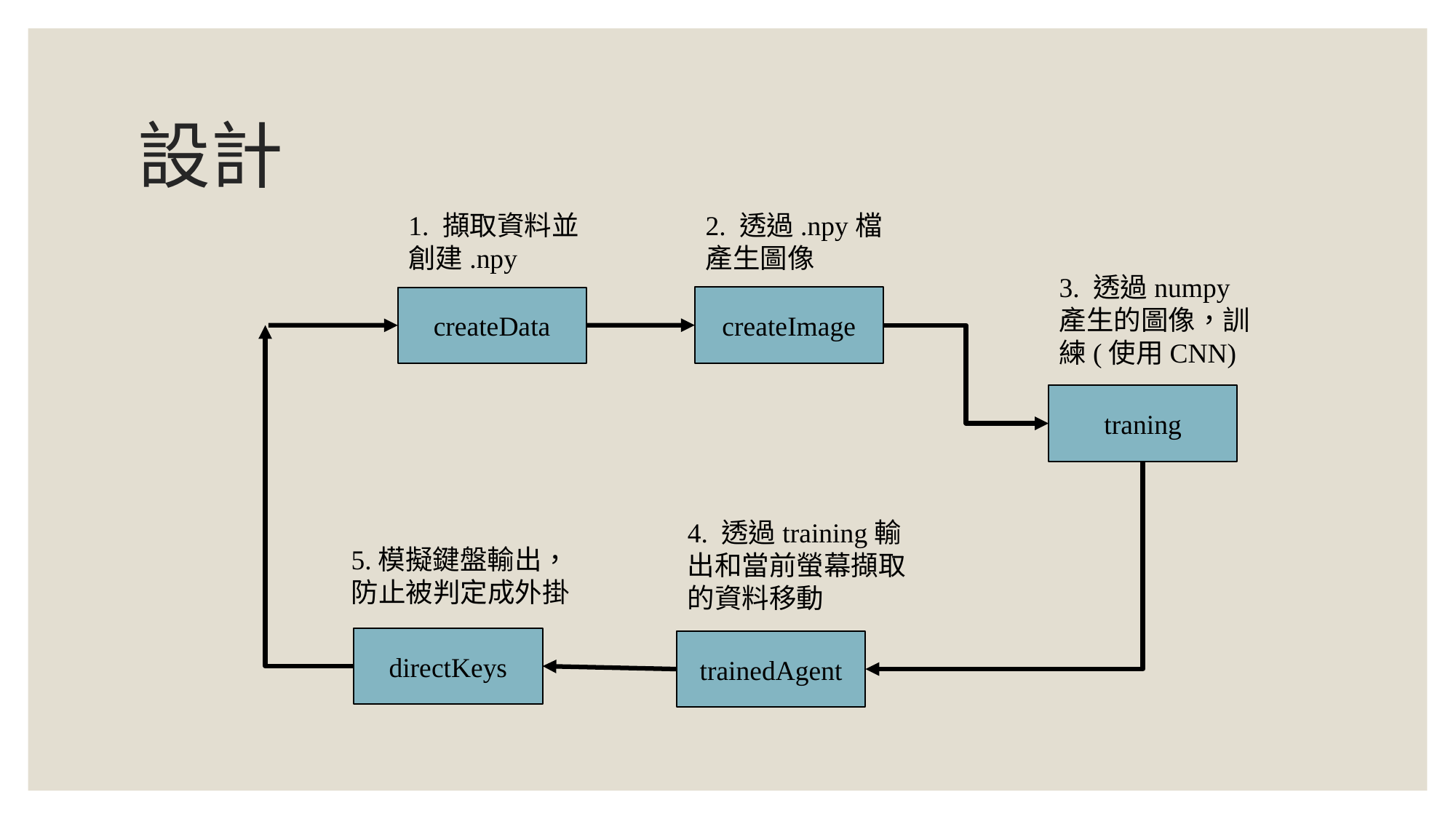

# 設計
1. 擷取資料並創建.npy
createData
2. 透過.npy檔產生圖像

createImage
3. 透過numpy產生的圖像，訓練(使用CNN)

traning
4. 透過training輸出和當前螢幕擷取的資料移動
trainedAgent
5.模擬鍵盤輸出，防止被判定成外掛
directKeys